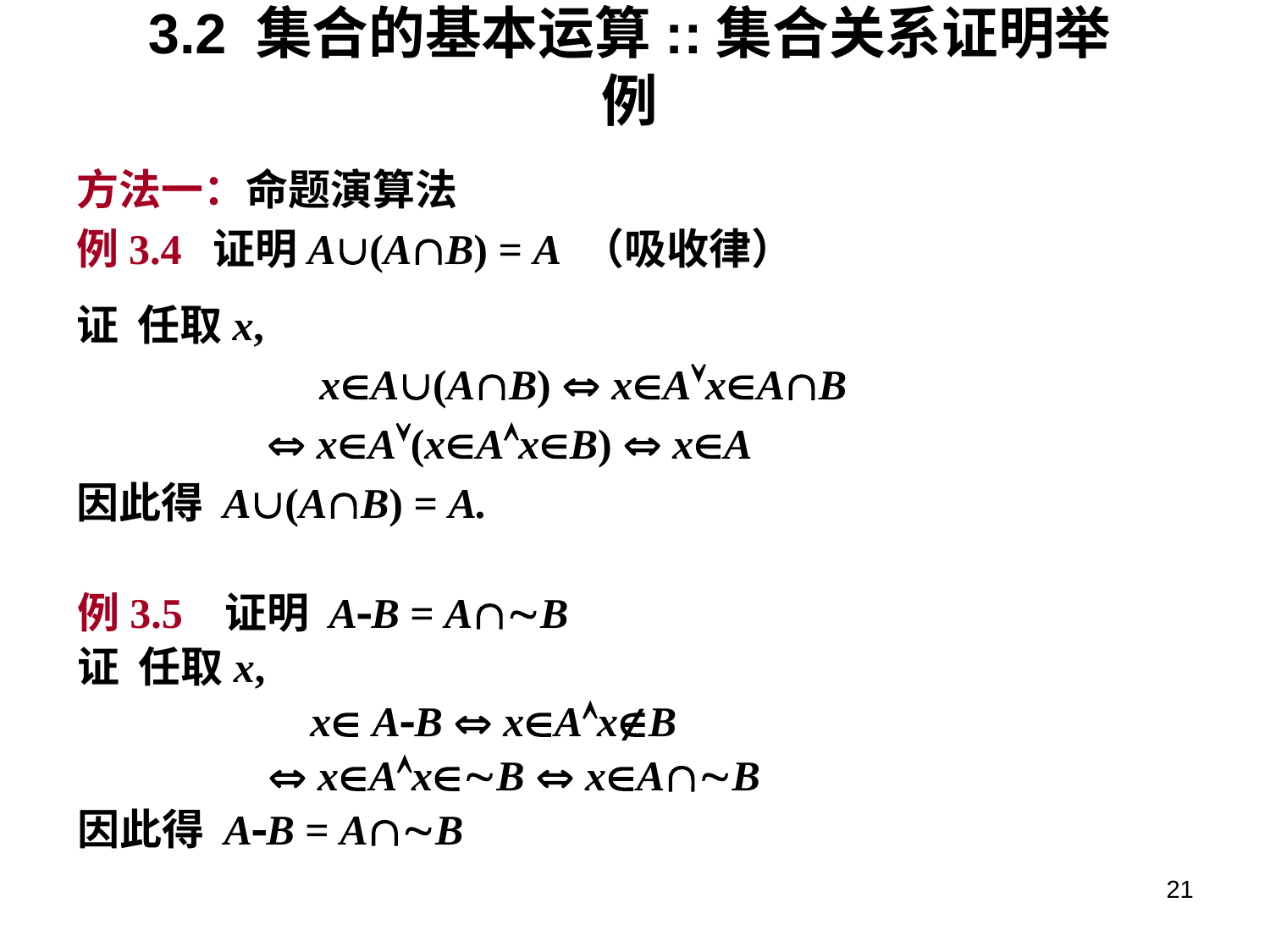

# 3.2 集合的基本运算::集合关系证明举例
方法一：命题演算法
例3.4  证明A∪(A∩B) = A （吸收律）
证  任取x,
                       x∈A∪(A∩B) ⇔ x∈A∨x∈A∩B
                  ⇔ x∈A∨(x∈A∧x∈B) ⇔ x∈A
因此得 A∪(A∩B) = A.
例3.5   证明 A−B = A∩∼B
证  任取x,
                      x∈ A−B ⇔ x∈A∧x∉B
                  ⇔ x∈A∧x∈∼B ⇔ x∈A∩∼B
因此得 A−B = A∩∼B

21